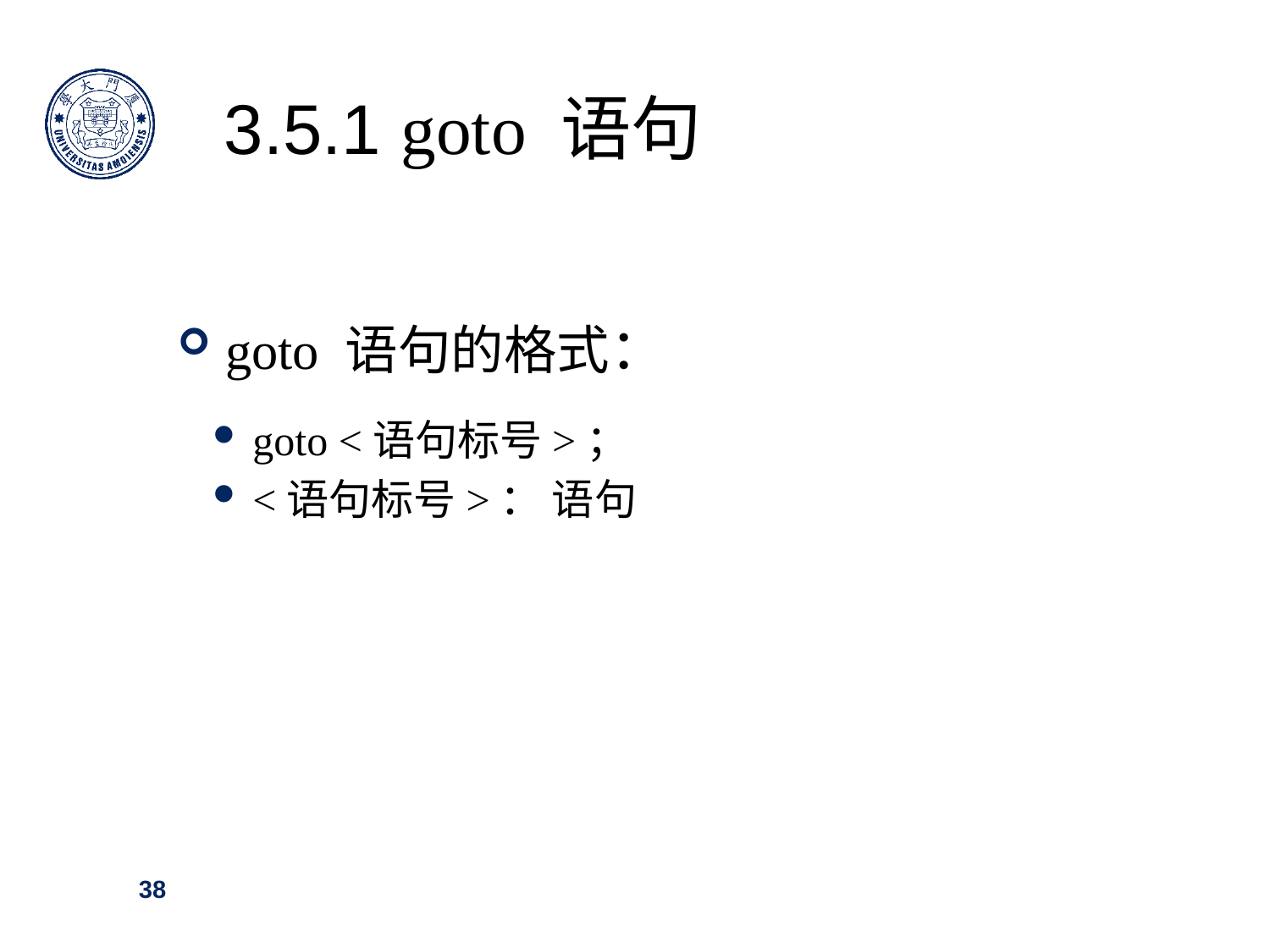

# 3.5.1 goto 语句
goto 语句的格式：

goto <语句标号>；
<语句标号>： 语句
38